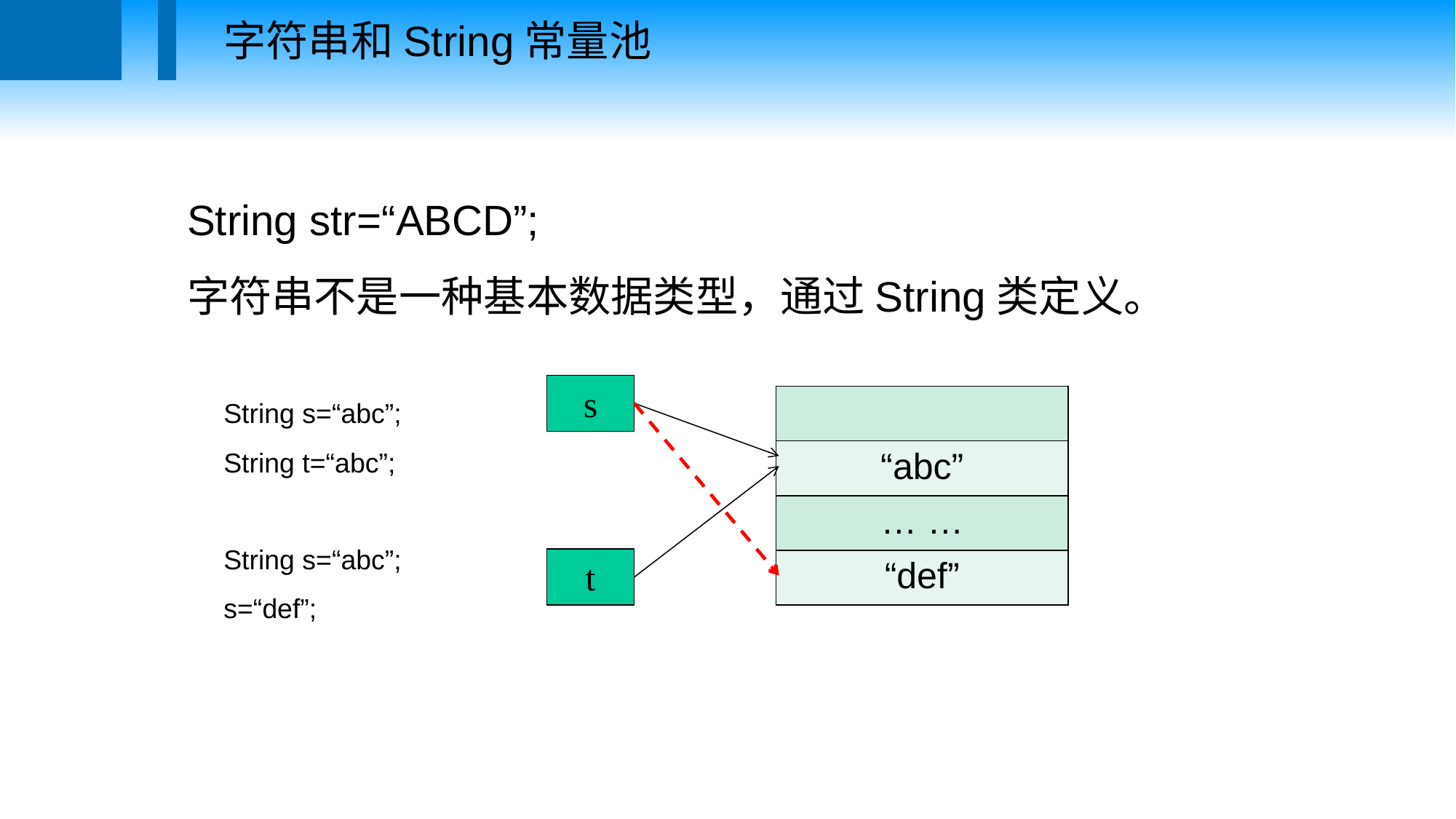

字符串和String常量池
String str=“ABCD”;
字符串不是一种基本数据类型，通过String类定义。
String s=“abc”;
String t=“abc”;
s
|  |
| --- |
| “abc” |
| … … |
| “def” |
String s=“abc”;
s=“def”;
t